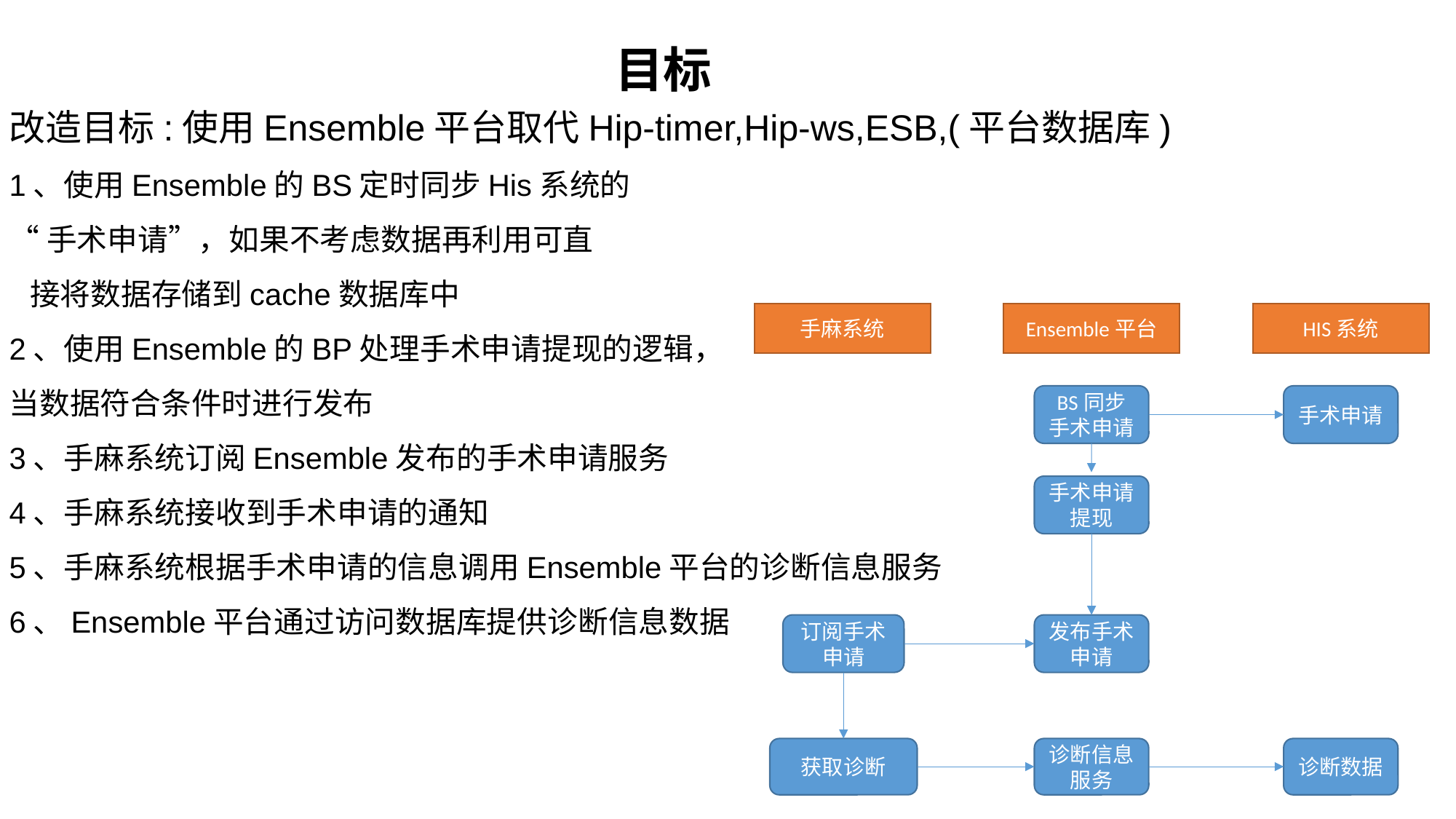

目标
改造目标:使用Ensemble平台取代Hip-timer,Hip-ws,ESB,(平台数据库)
1、使用Ensemble的BS定时同步His系统的
“手术申请”，如果不考虑数据再利用可直
  接将数据存储到cache数据库中
2、使用Ensemble的BP处理手术申请提现的逻辑，
当数据符合条件时进行发布
3、手麻系统订阅Ensemble发布的手术申请服务
4、手麻系统接收到手术申请的通知
5、手麻系统根据手术申请的信息调用Ensemble平台的诊断信息服务
6、Ensemble平台通过访问数据库提供诊断信息数据
Ensemble平台
HIS系统
手麻系统
BS同步手术申请
手术申请
手术申请提现
订阅手术申请
发布手术申请
获取诊断
诊断信息服务
诊断数据